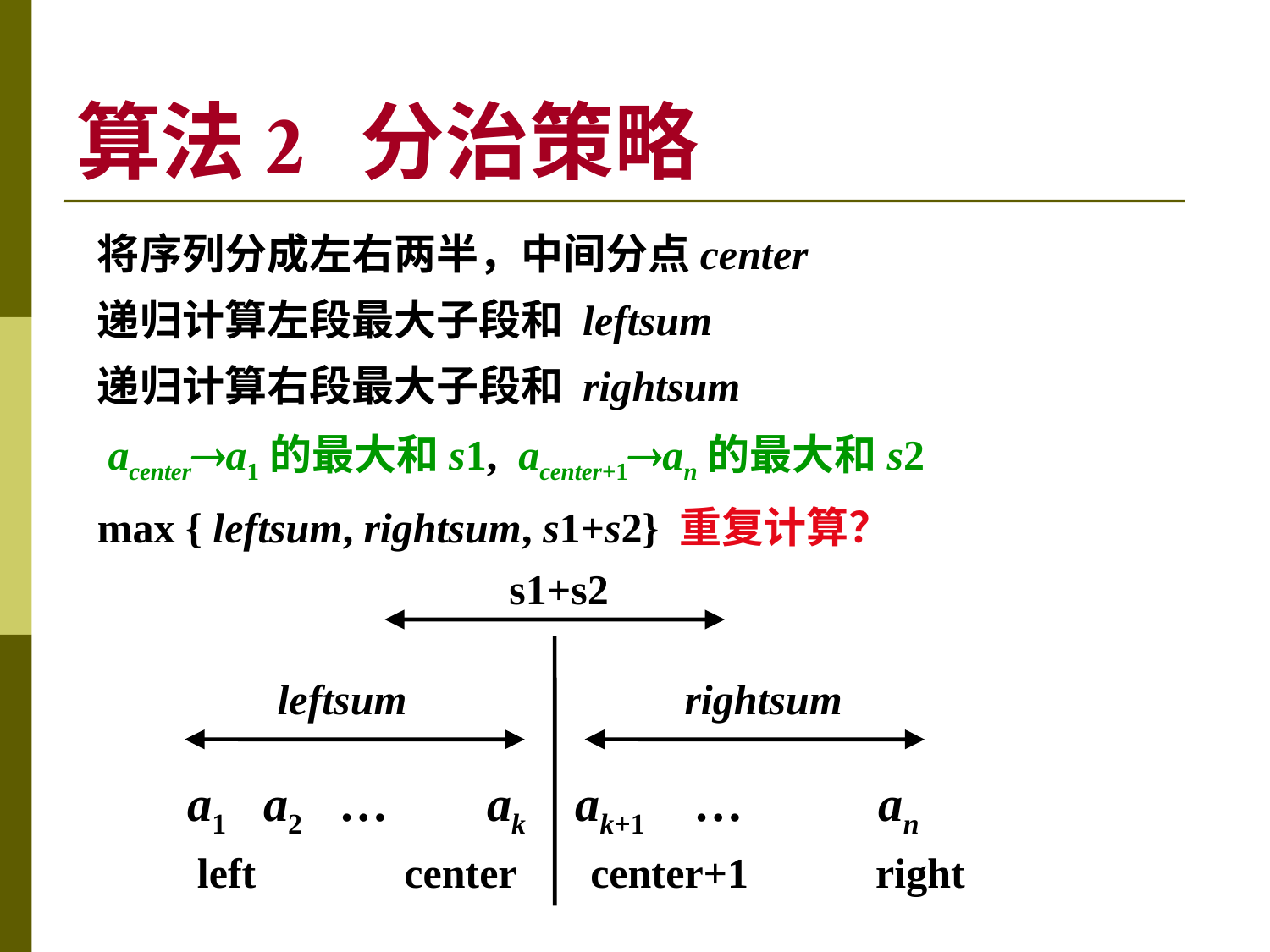

# 算法2  分治策略
将序列分成左右两半，中间分点center
递归计算左段最大子段和 leftsum
递归计算右段最大子段和 rightsum
 acenter→a1的最大和s1,  acenter+1→an的最大和s2
max { leftsum, rightsum, s1+s2} 重复计算？
 s1+s2

leftsum
rightsum

a1   a2   …        ak    ak+1    …           an
left              center       center+1            right